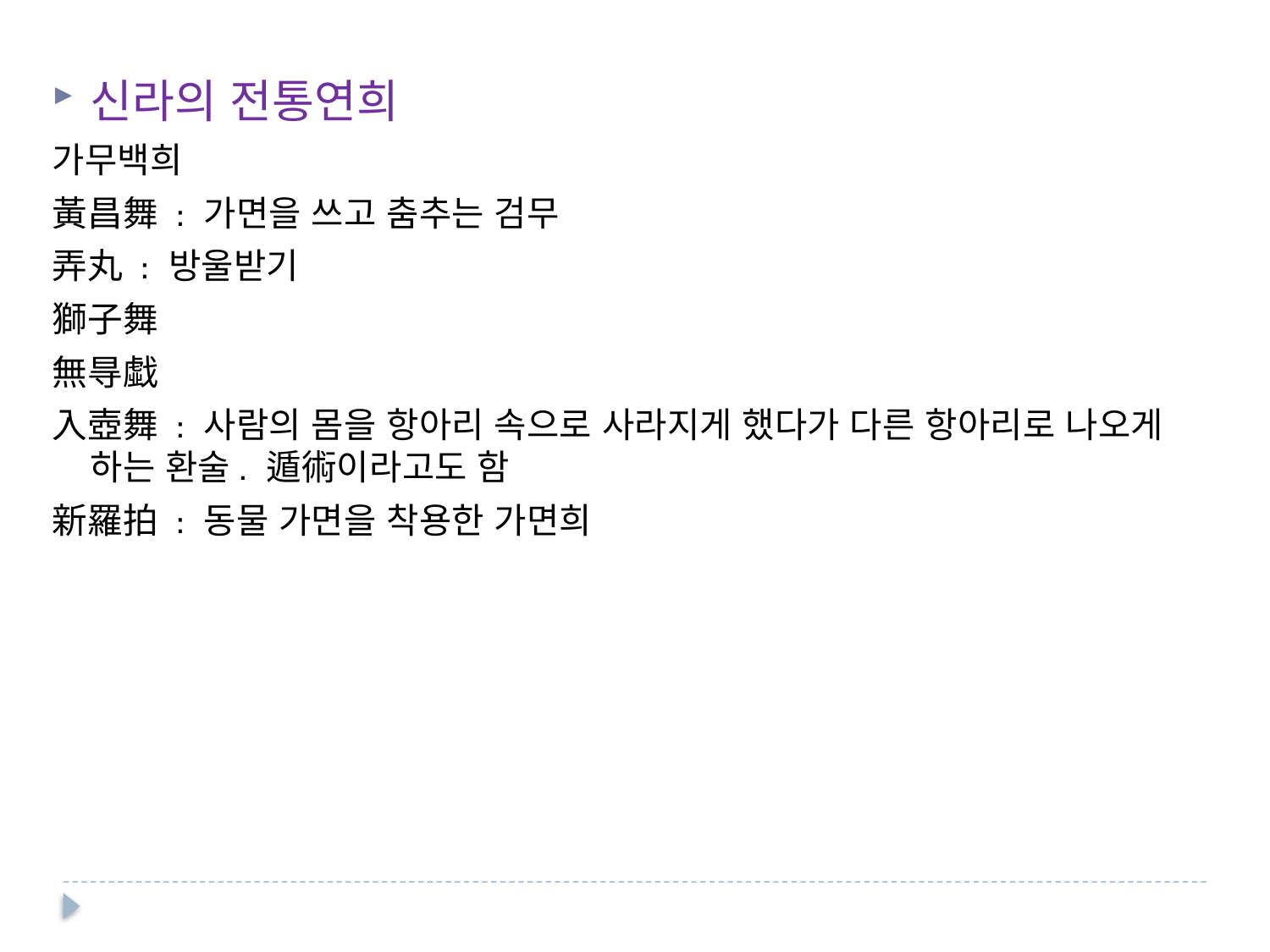

신라의 전통연희
가무백희
黃昌舞 : 가면을 쓰고 춤추는 검무
弄丸 : 방울받기
獅子舞
無㝵戱
入壺舞 : 사람의 몸을 항아리 속으로 사라지게 했다가 다른 항아리로 나오게 하는 환술. 遁術이라고도 함
新羅拍 : 동물 가면을 착용한 가면희